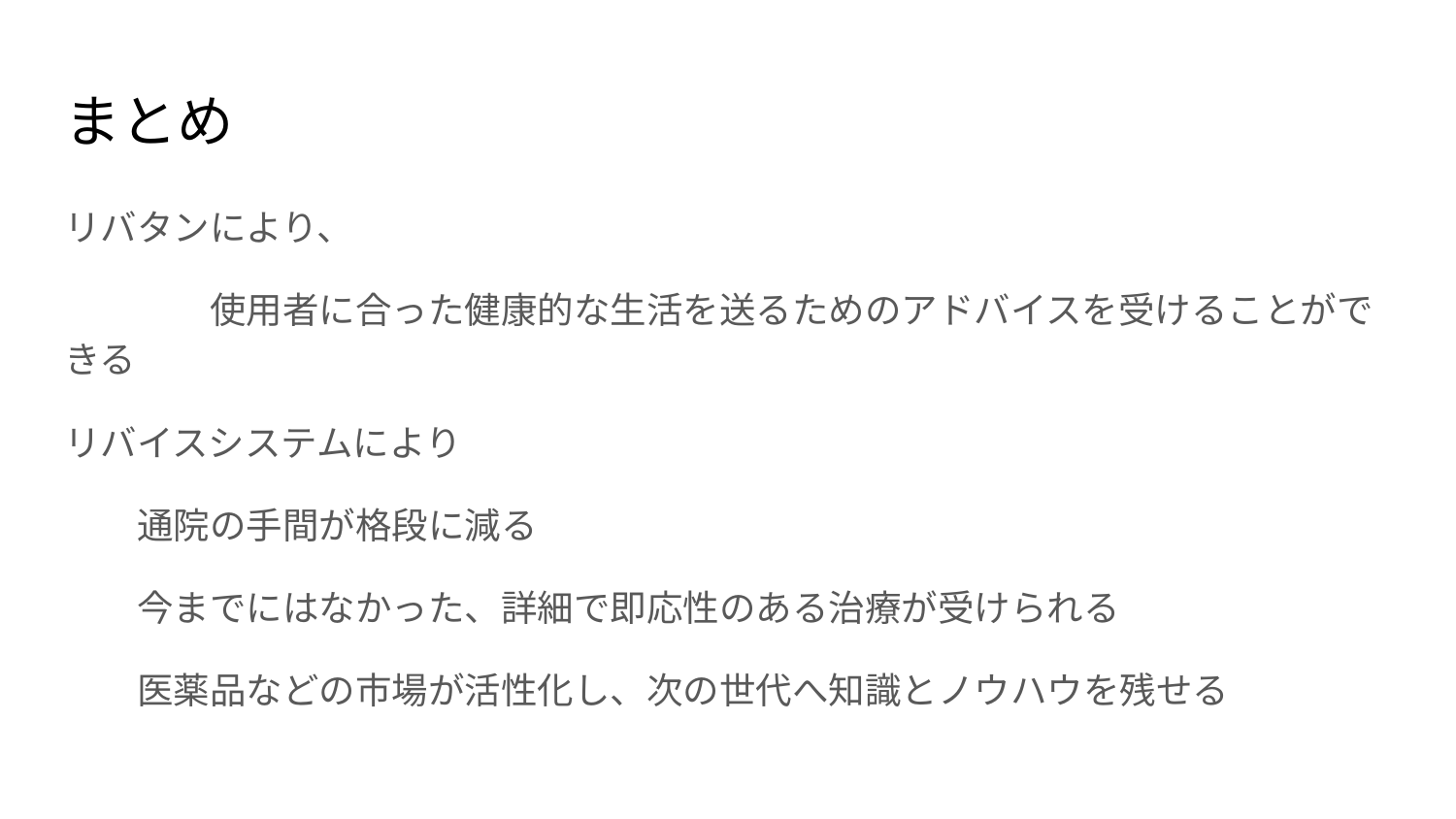

# まとめ
リバタンにより、
	使用者に合った健康的な生活を送るためのアドバイスを受けることができる
リバイスシステムにより
通院の手間が格段に減る
今までにはなかった、詳細で即応性のある治療が受けられる
医薬品などの市場が活性化し、次の世代へ知識とノウハウを残せる